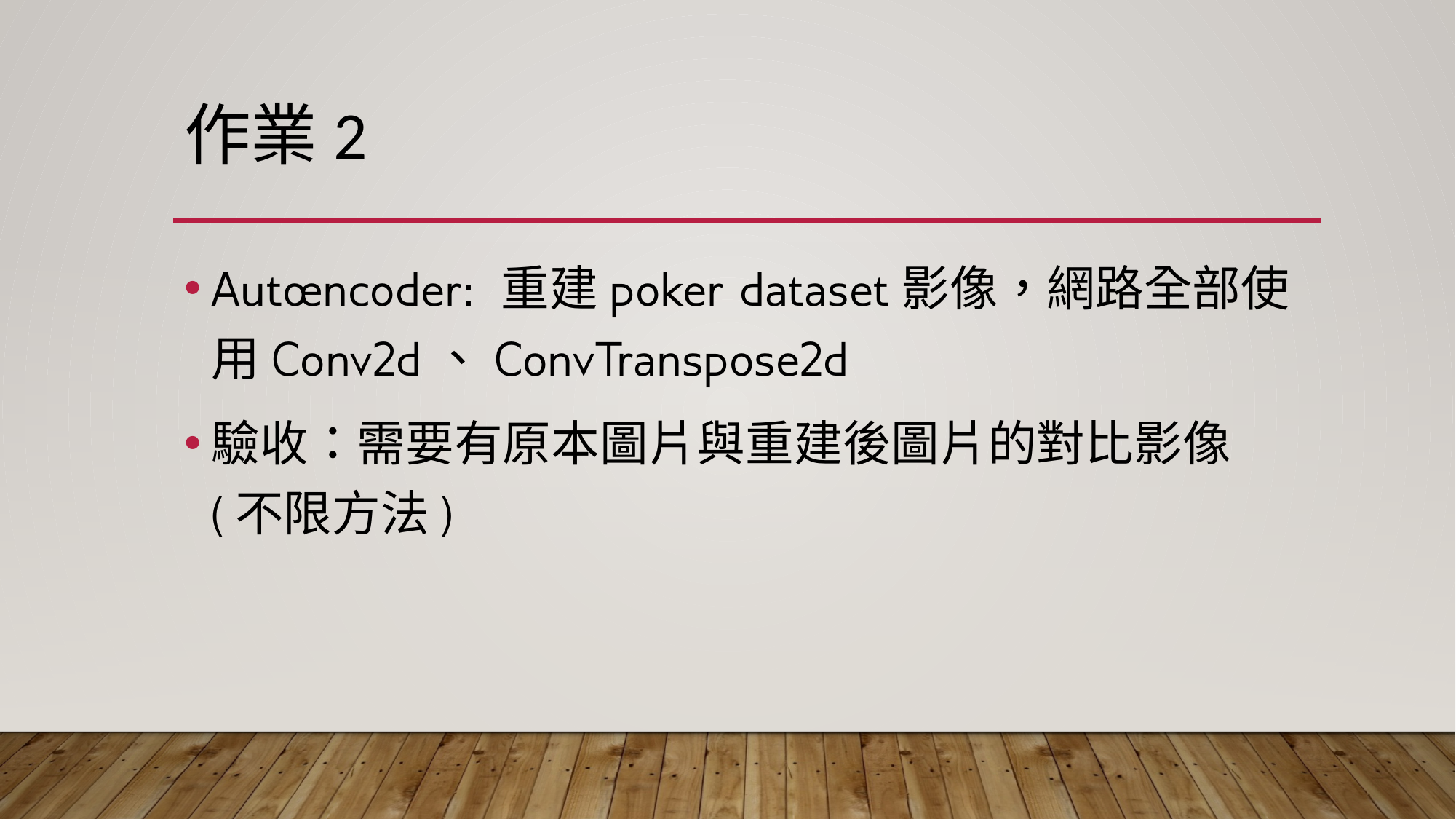

# 作業2
Autoencoder: 重建poker dataset影像，網路全部使用Conv2d、ConvTranspose2d
驗收：需要有原本圖片與重建後圖片的對比影像(不限方法)